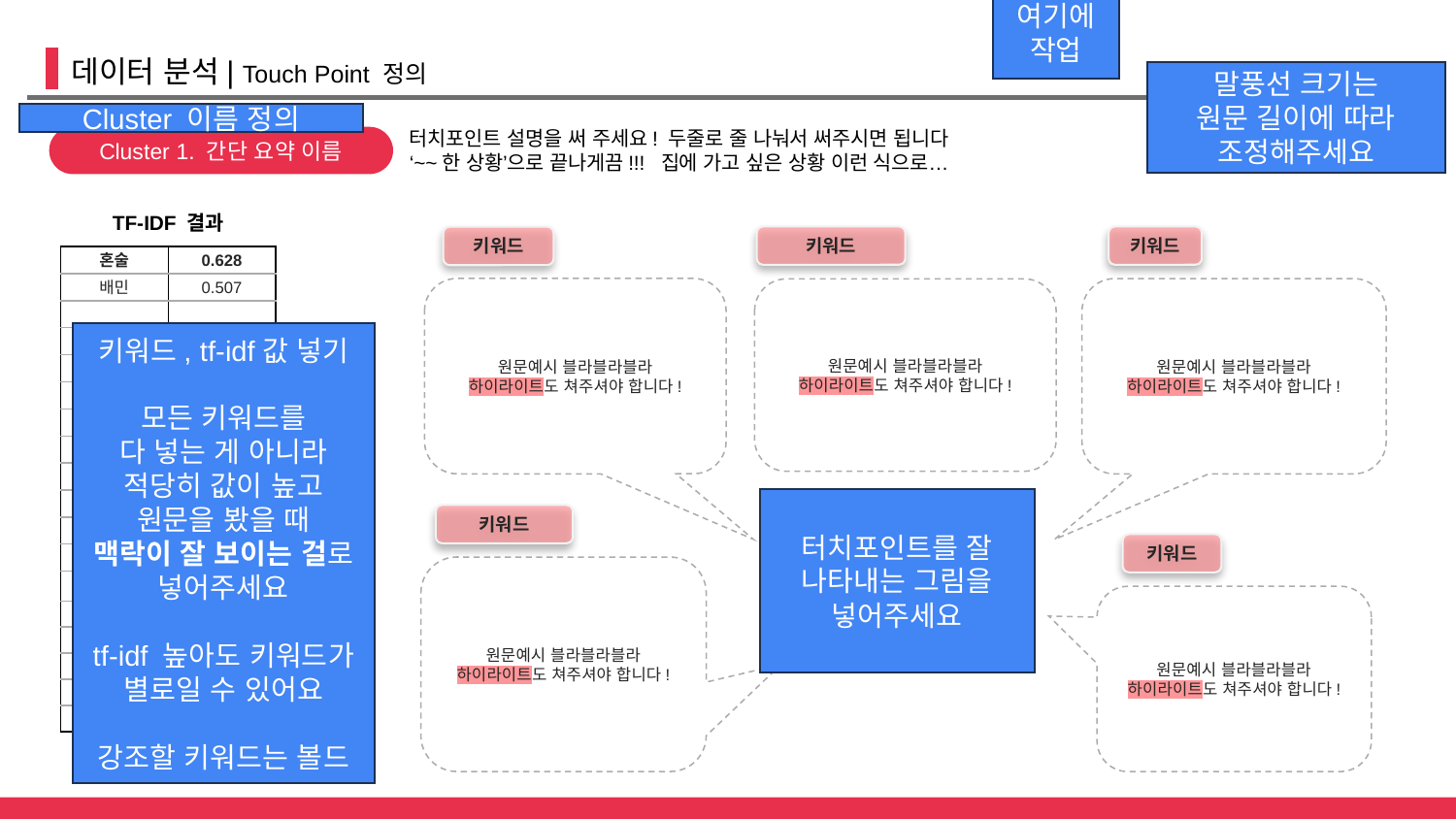

여기에 작업

데이터 분석| Touch Point 정의
말풍선 크기는
원문 길이에 따라 조정해주세요

Cluster 이름 정의
터치포인트 설명을 써 주세요! 두줄로 줄 나눠서 써주시면 됩니다
‘~~한 상황’으로 끝나게끔!!!  집에 가고 싶은 상황 이런 식으로…
Cluster 1. 간단 요약 이름
TF-IDF 결과
키워드
키워드
키워드
| 혼술 | 0.628 |
| --- | --- |
| 배민 | 0.507 |
|  |  |
|  |  |
|  |  |
|  |  |
|  |  |
|  |  |
|  |  |
|  |  |
|  |  |
|  |  |
|  |  |
|  |  |
|  |  |
|  |  |
|  |  |
|  |  |
원문예시 블라블라블라
하이라이트도 쳐주셔야 합니다!
원문예시 블라블라블라
하이라이트도 쳐주셔야 합니다!
원문예시 블라블라블라
하이라이트도 쳐주셔야 합니다!
키워드, tf-idf값 넣기

모든 키워드를
다 넣는 게 아니라
적당히 값이 높고
원문을 봤을 때
맥락이 잘 보이는 걸로
넣어주세요

tf-idf 높아도 키워드가 별로일 수 있어요

강조할 키워드는 볼드
터치포인트를 잘 나타내는 그림을 넣어주세요
키워드
키워드
원문예시 블라블라블라
하이라이트도 쳐주셔야 합니다!
원문예시 블라블라블라
하이라이트도 쳐주셔야 합니다!